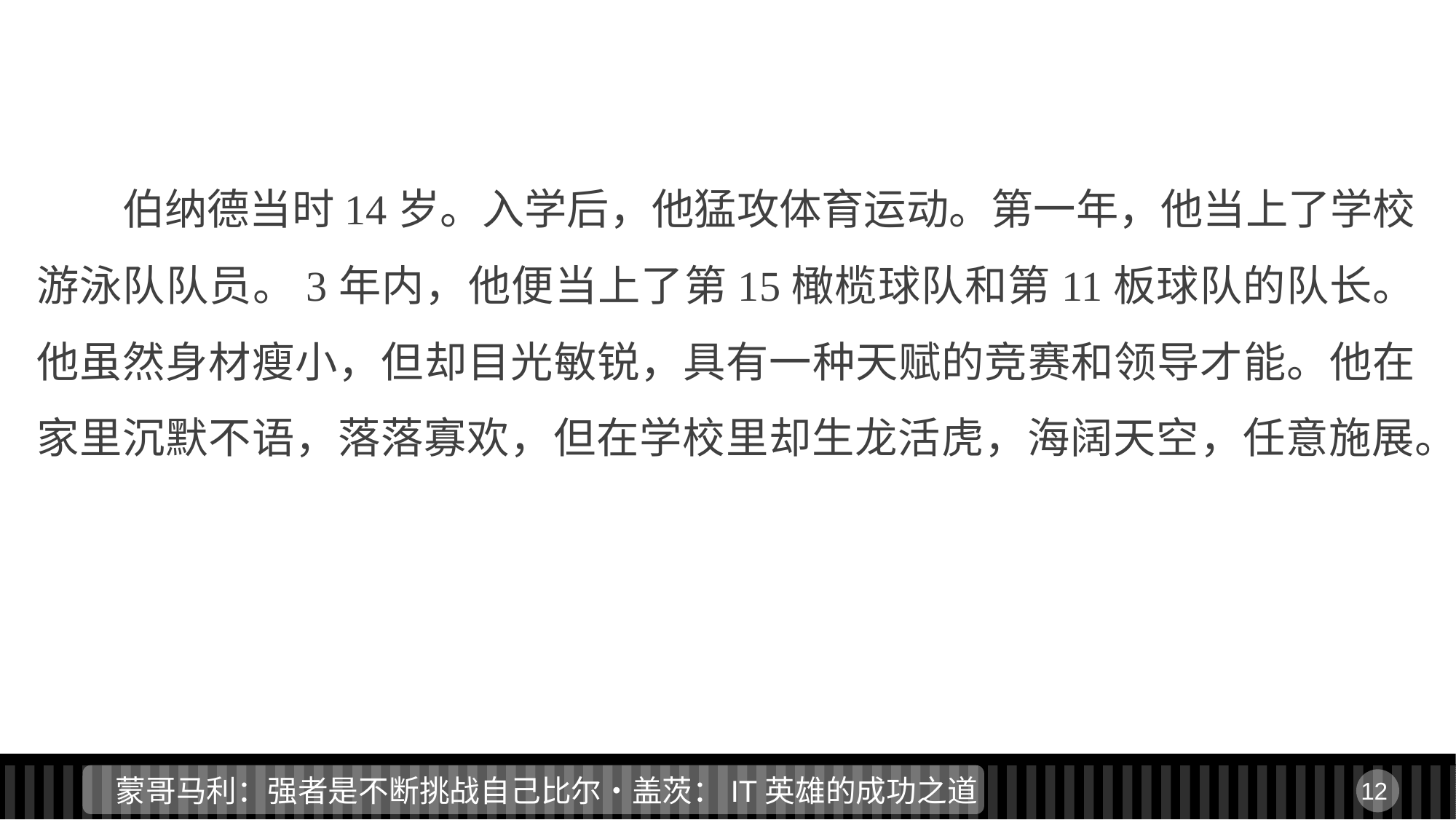

伯纳德当时14岁。入学后，他猛攻体育运动。第一年，他当上了学校游泳队队员。3年内，他便当上了第15橄榄球队和第11板球队的队长。他虽然身材瘦小，但却目光敏锐，具有一种天赋的竞赛和领导才能。他在家里沉默不语，落落寡欢，但在学校里却生龙活虎，海阔天空，任意施展。